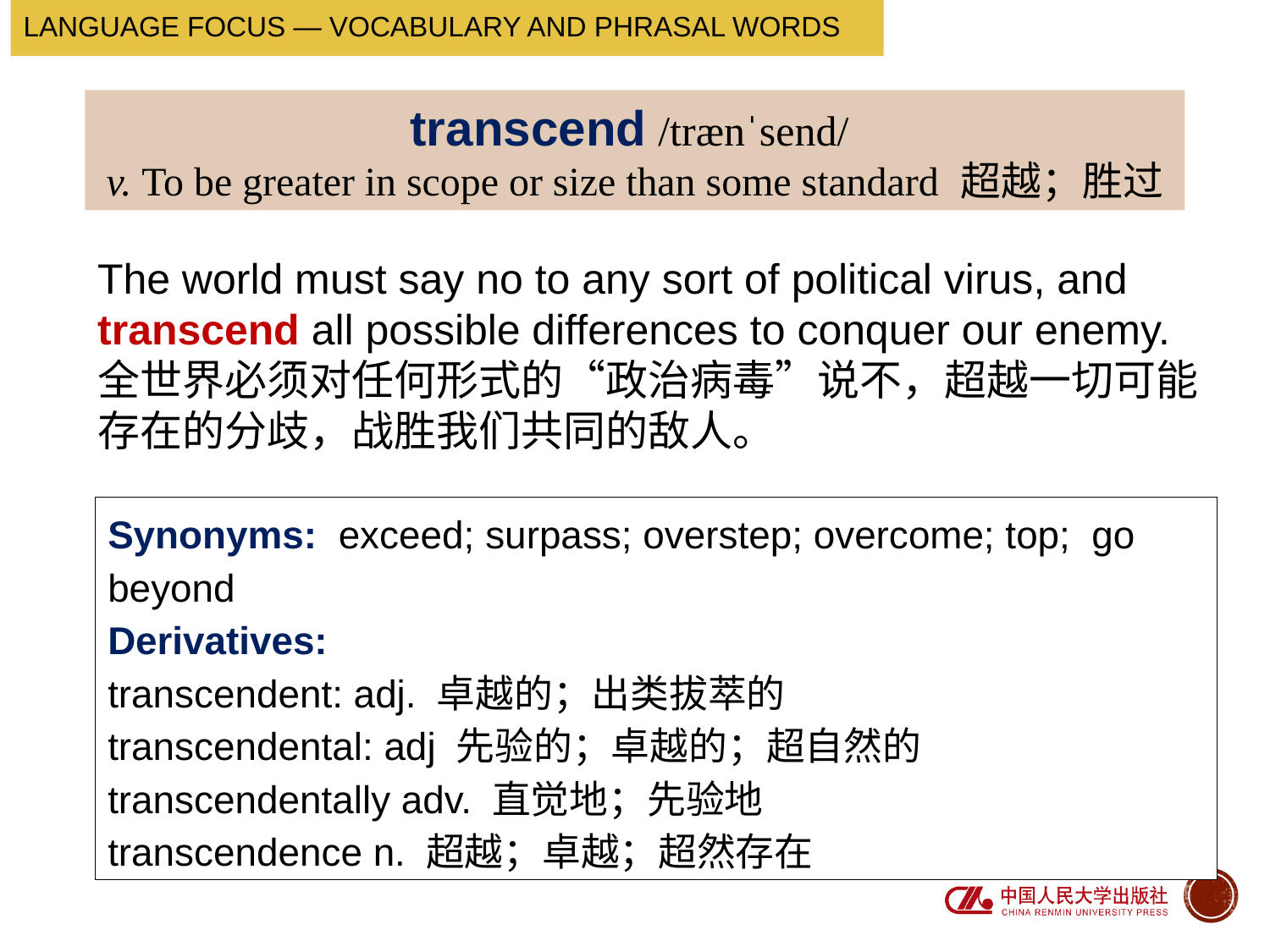

Language Focus — Vocabulary and Phrasal words
transcend /trænˈsend/
v. To be greater in scope or size than some standard 超越；胜过
The world must say no to any sort of political virus, and transcend all possible differences to conquer our enemy.
全世界必须对任何形式的“政治病毒”说不，超越一切可能存在的分歧，战胜我们共同的敌人。
Synonyms:  exceed; surpass; overstep; overcome; top;  go beyond
Derivatives:
transcendent: adj. 卓越的；出类拔萃的
transcendental: adj 先验的；卓越的；超自然的
transcendentally adv. 直觉地；先验地
transcendence n. 超越；卓越；超然存在